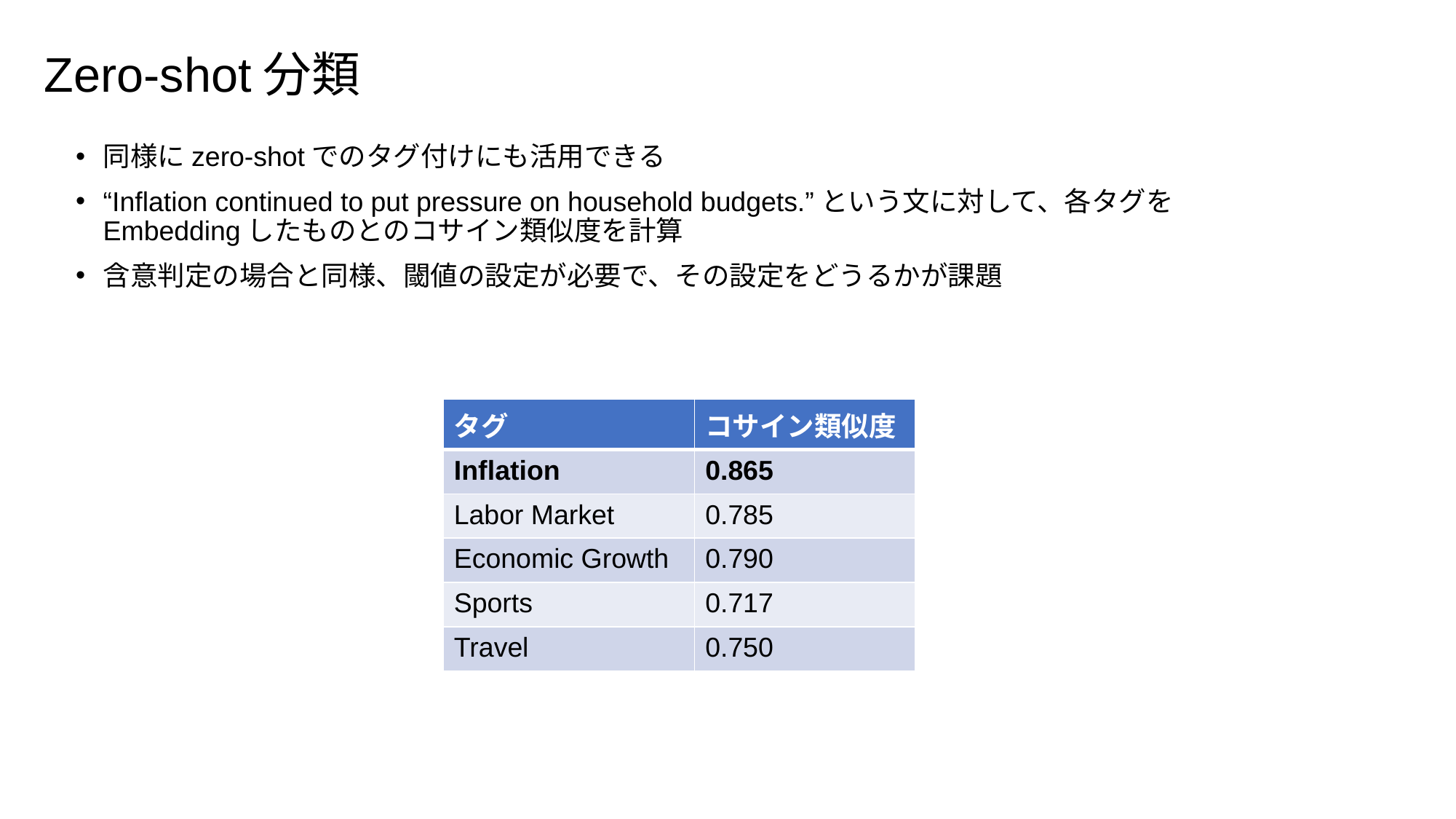

# Zero-shot分類
同様にzero-shotでのタグ付けにも活用できる
“Inflation continued to put pressure on household budgets.”という文に対して、各タグをEmbeddingしたものとのコサイン類似度を計算
含意判定の場合と同様、閾値の設定が必要で、その設定をどうるかが課題
| タグ | コサイン類似度 |
| --- | --- |
| Inflation | 0.865 |
| Labor Market | 0.785 |
| Economic Growth | 0.790 |
| Sports | 0.717 |
| Travel | 0.750 |